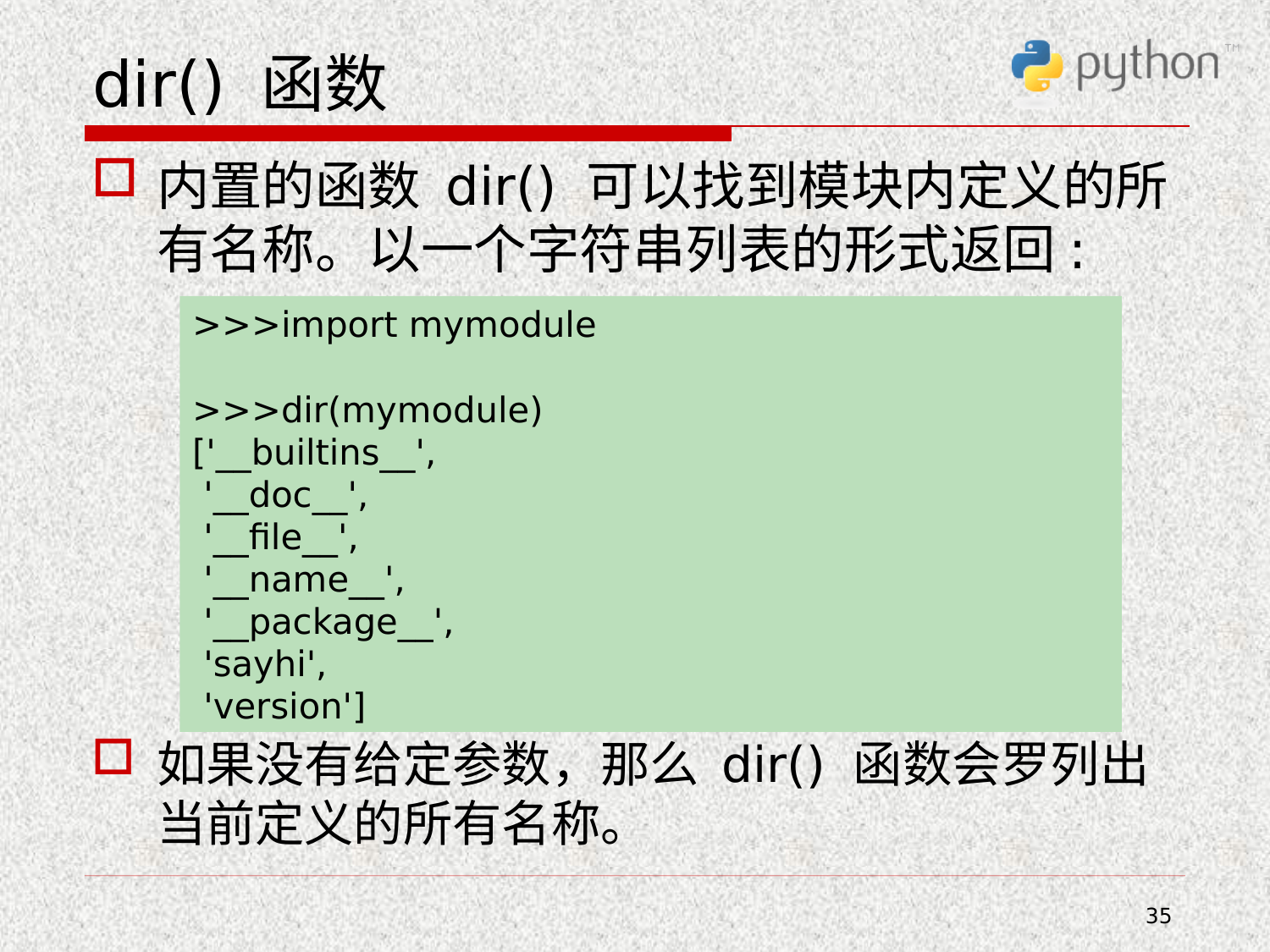

# dir() 函数
内置的函数 dir() 可以找到模块内定义的所有名称。以一个字符串列表的形式返回:

如果没有给定参数，那么 dir() 函数会罗列出当前定义的所有名称。
>>>import mymodule

>>>dir(mymodule)
['__builtins__',
 '__doc__',
 '__file__',
 '__name__',
 '__package__',
 'sayhi',
 'version']
35